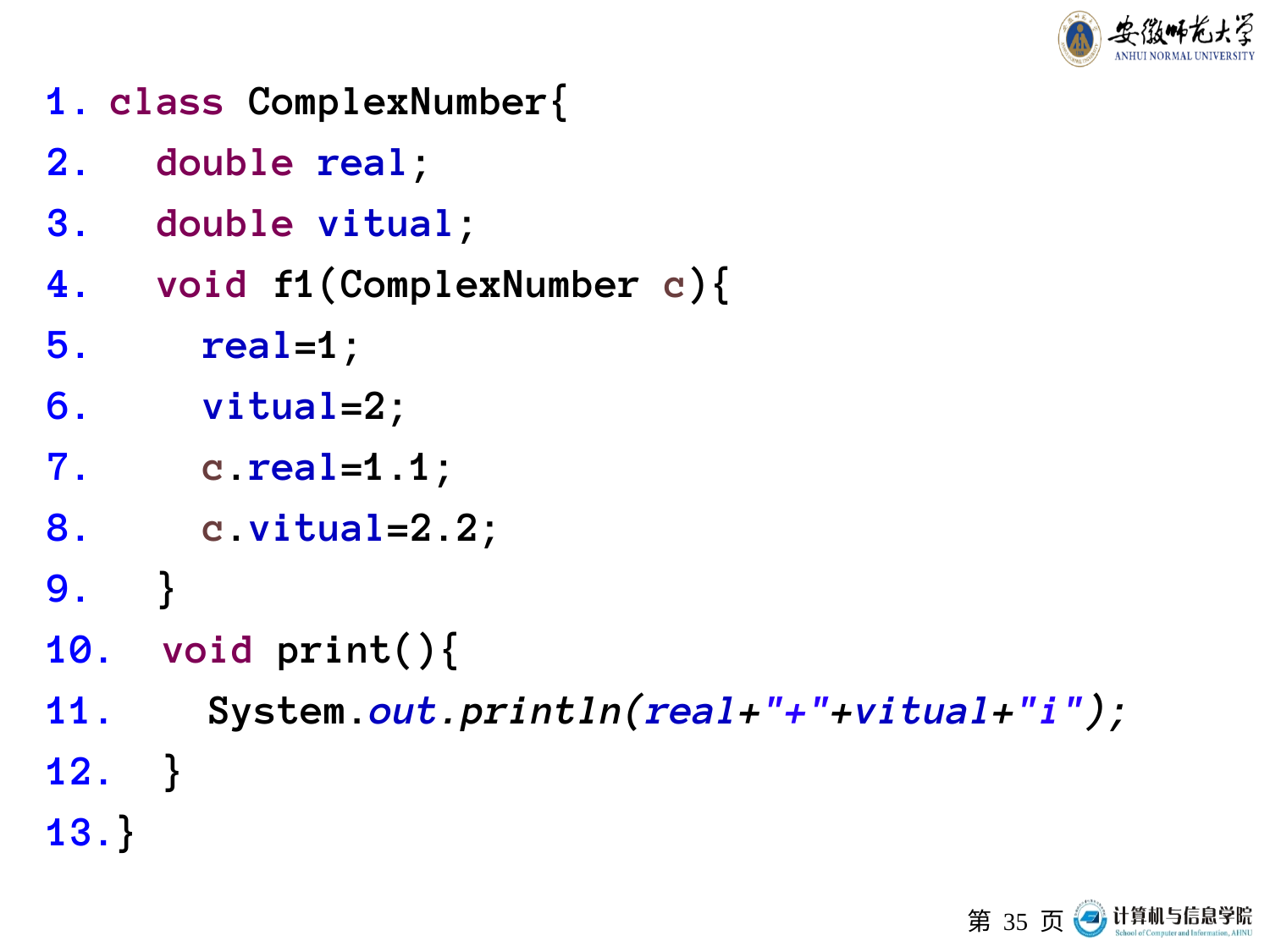

class ComplexNumber{
  double real;
  double vitual;
  void f1(ComplexNumber c){
    real=1;
    vitual=2;
    c.real=1.1;
    c.vitual=2.2;
  }
  void print(){
    System.out.println(real+"+"+vitual+"i");
  }
}
第 35 页